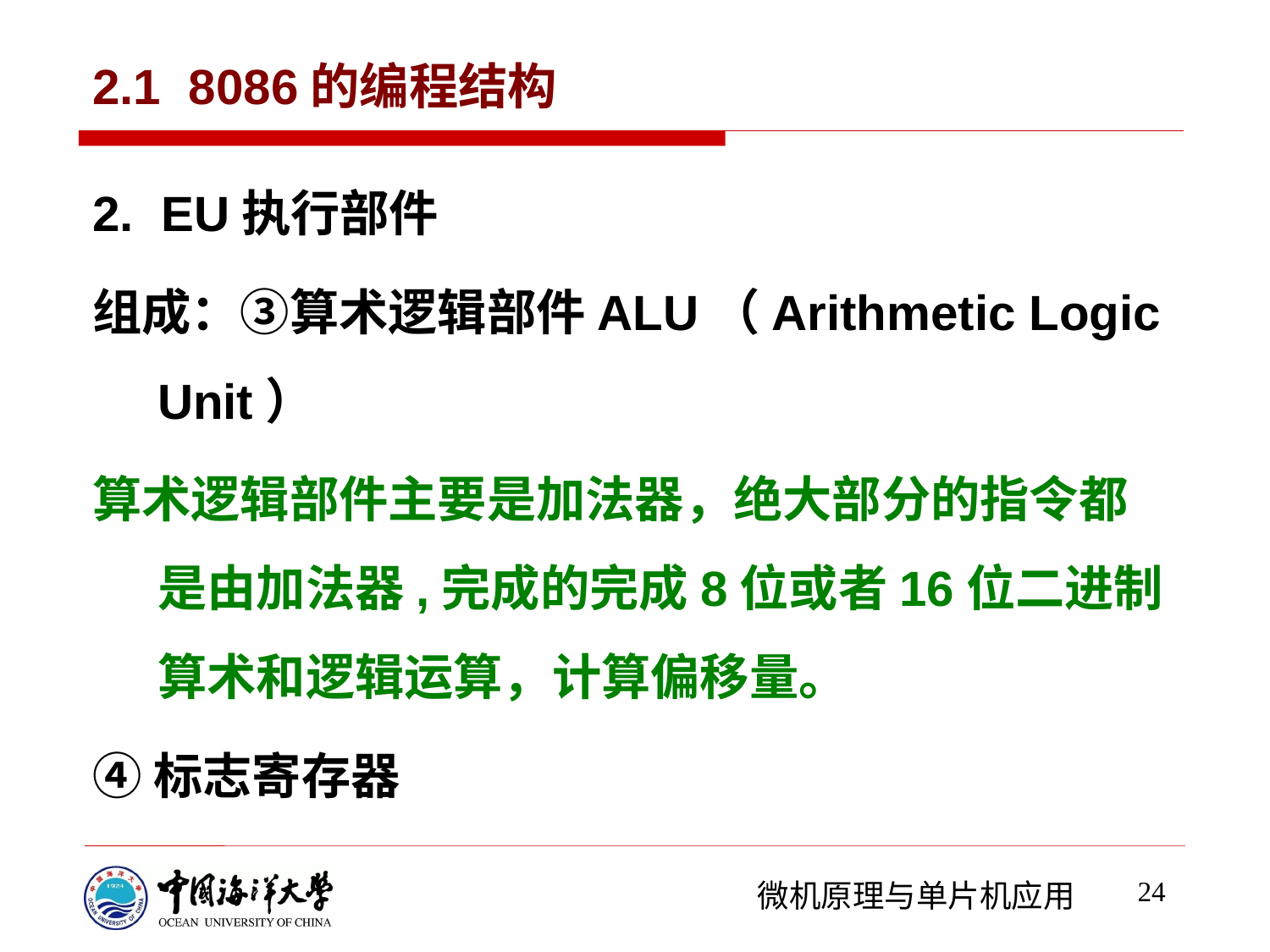

# 2.1  8086的编程结构
2.  EU执行部件
组成：③算术逻辑部件ALU（Arithmetic Logic Unit）
算术逻辑部件主要是加法器，绝大部分的指令都是由加法器,完成的完成8位或者16位二进制算术和逻辑运算，计算偏移量。
④标志寄存器
24